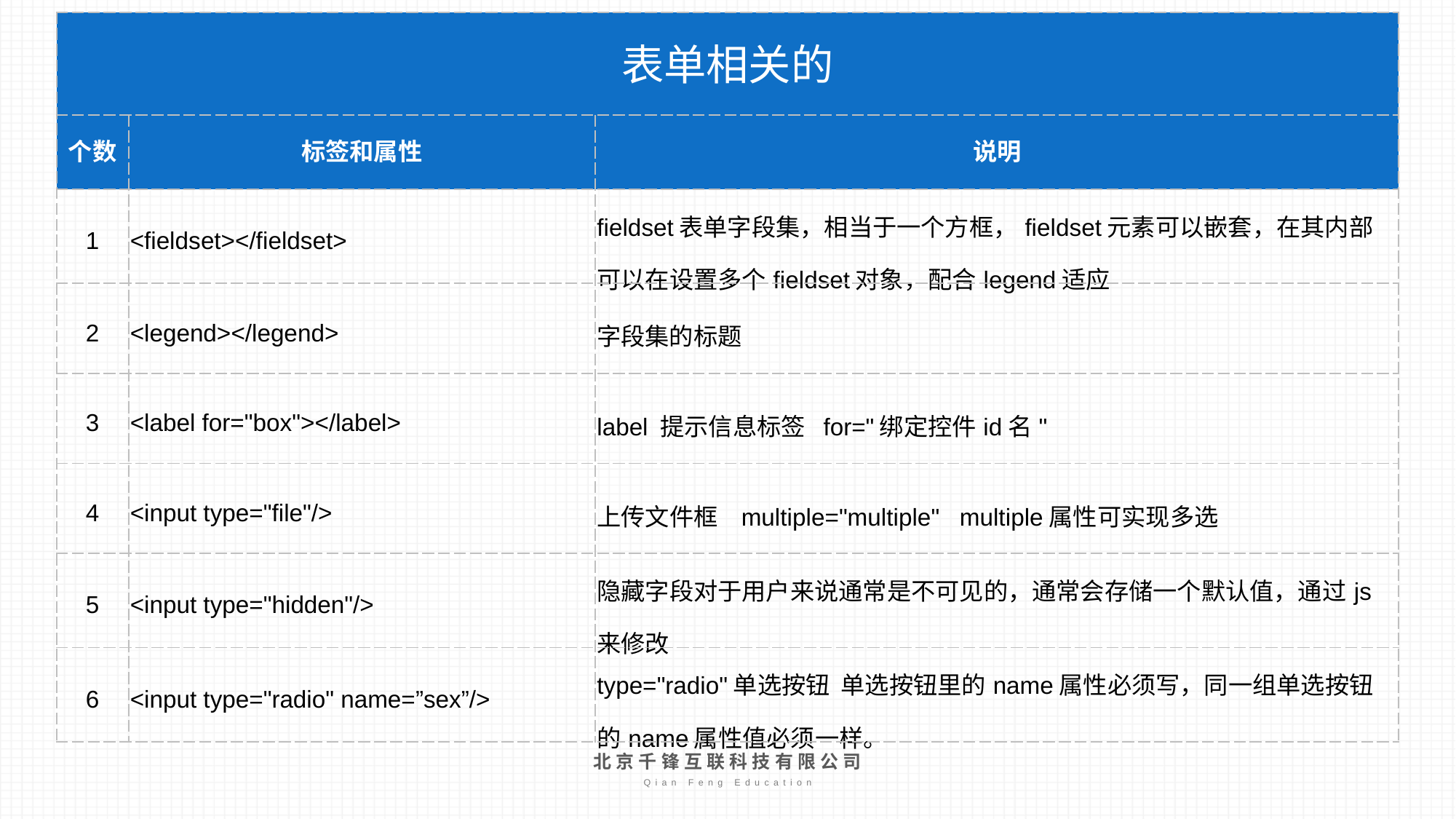

| 表单相关的 |  |  |
| --- | --- | --- |
| 个数 | 标签和属性 | 说明 |
| 1 | <fieldset></fieldset> | fieldset表单字段集，相当于一个方框，fieldset元素可以嵌套，在其内部可以在设置多个fieldset对象，配合legend适应 |
| 2 | <legend></legend> | 字段集的标题 |
| 3 | <label for="box"></label> | label 提示信息标签 for="绑定控件id名" |
| 4 | <input type="file"/> | 上传文件框 multiple="multiple" multiple属性可实现多选 |
| 5 | <input type="hidden"/> | 隐藏字段对于用户来说通常是不可见的，通常会存储一个默认值，通过js来修改 |
| 6 | <input type="radio" name=”sex”/> | type="radio"单选按钮 单选按钮里的name属性必须写，同一组单选按钮的name属性值必须一样。 |
北京千锋互联科技有限公司
Qian Feng Education